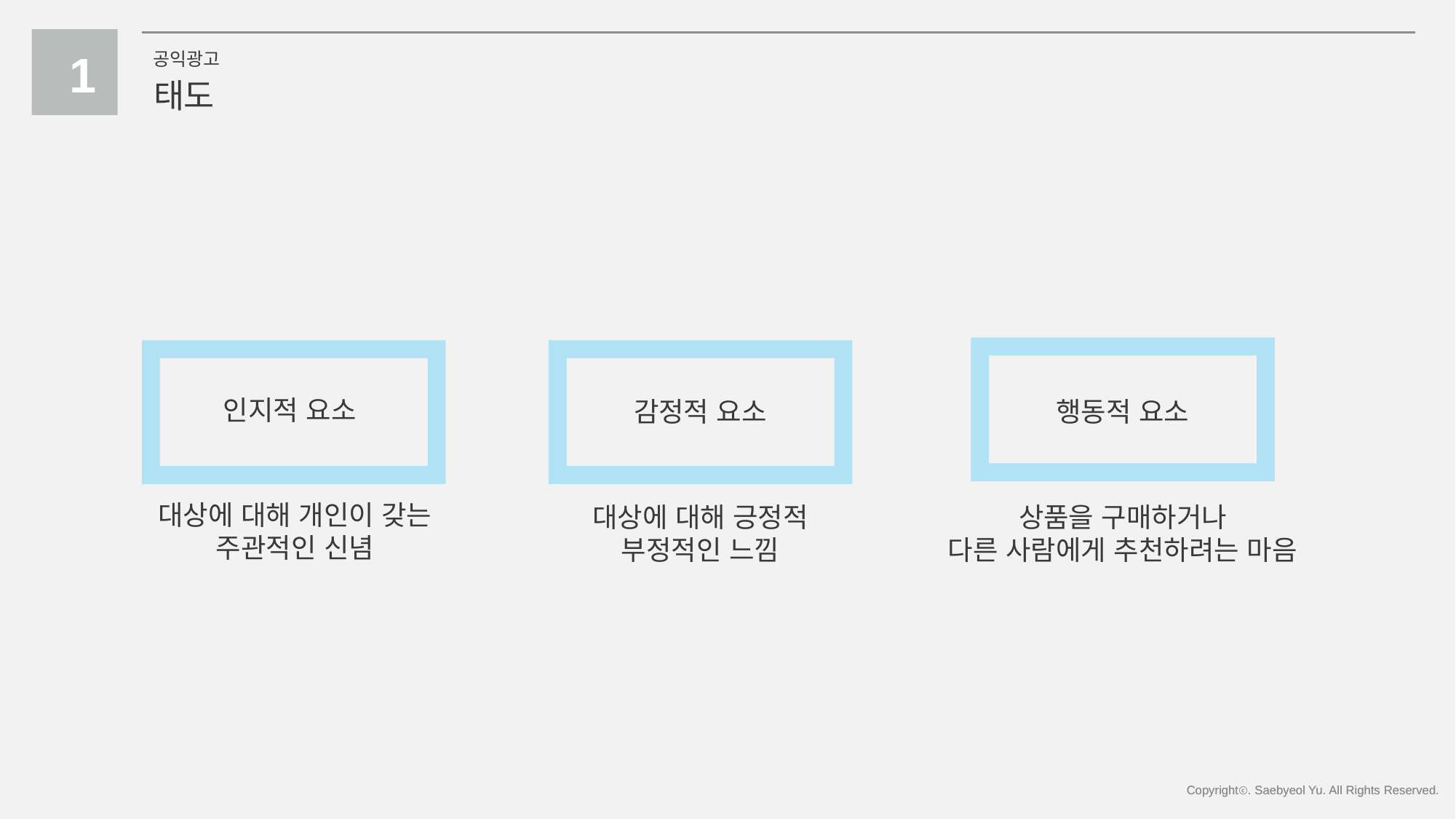

1
공익광고
태도

인지적 요소
감정적 요소
행동적 요소
대상에 대해 개인이 갖는 주관적인 신념
대상에 대해 긍정적
부정적인 느낌
상품을 구매하거나
다른 사람에게 추천하려는 마음
Copyrightⓒ. Saebyeol Yu. All Rights Reserved.